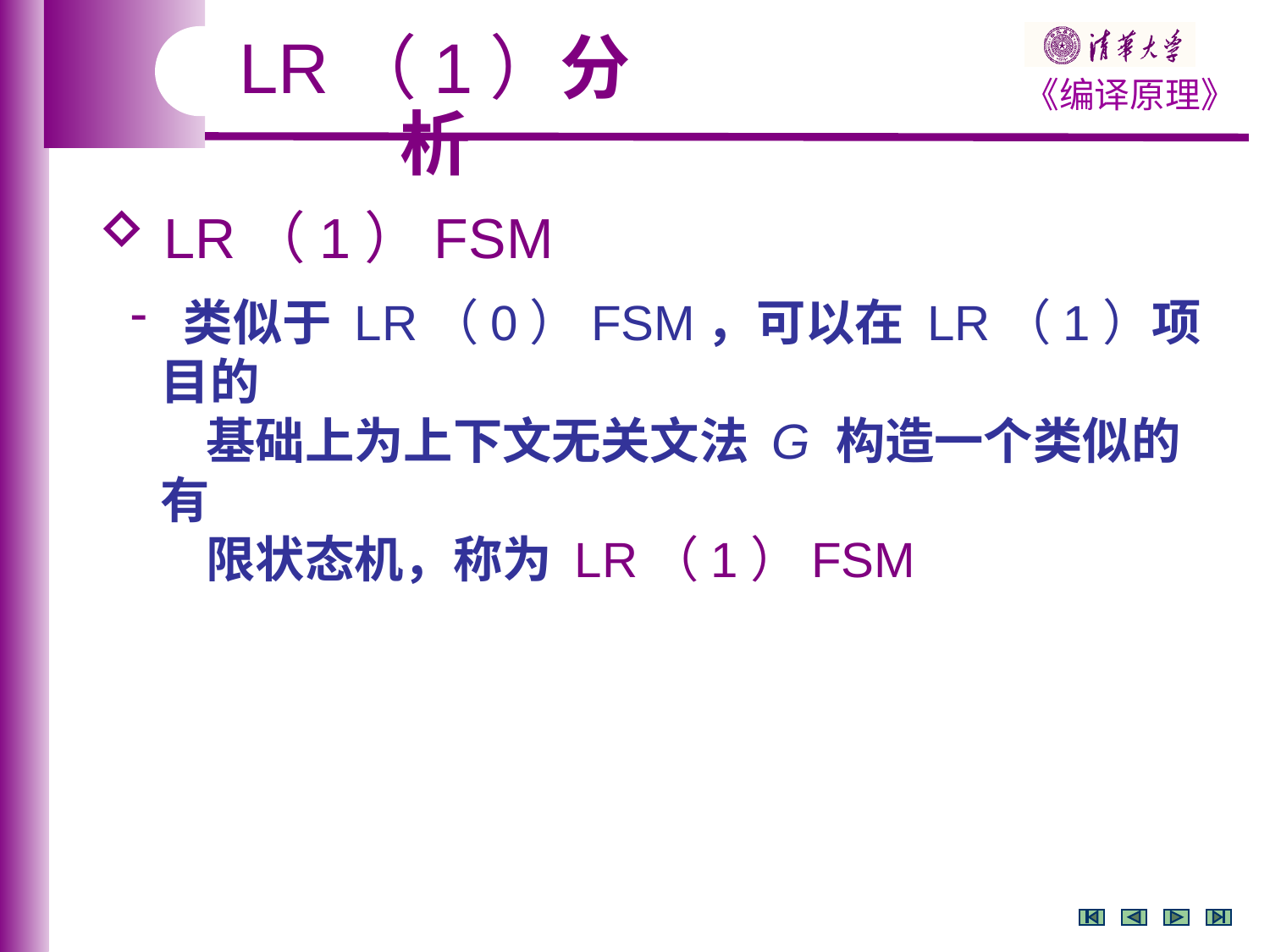

LR（1）分析
 LR（1）FSM

 类似于 LR（0）FSM，可以在 LR（1）项目的
   基础上为上下文无关文法 G 构造一个类似的有
   限状态机，称为 LR（1）FSM